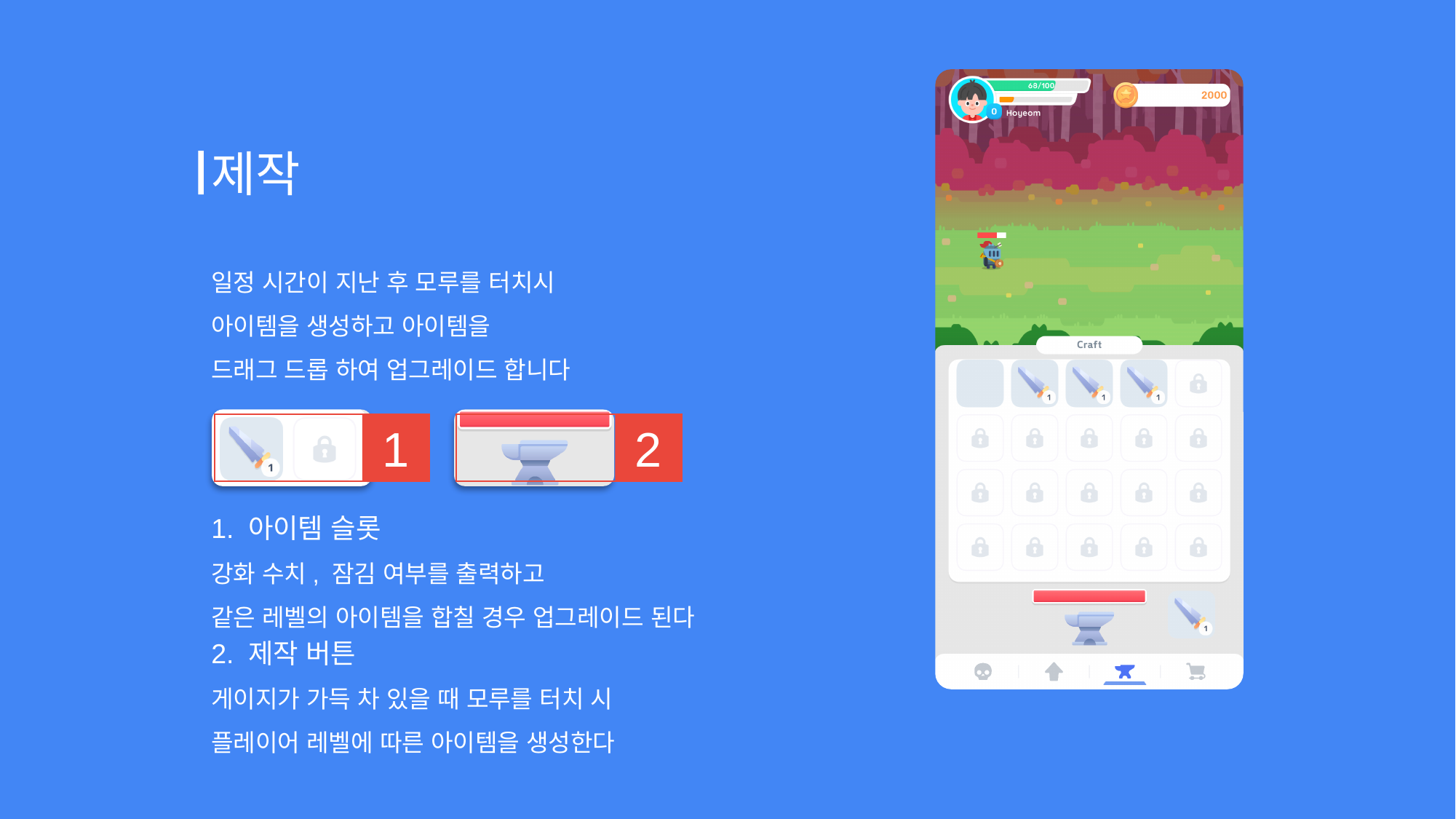

제작

일정 시간이 지난 후 모루를 터치시
아이템을 생성하고 아이템을
드래그 드롭 하여 업그레이드 합니다

1

2
1. 아이템 슬롯
강화 수치, 잠김 여부를 출력하고
같은 레벨의 아이템을 합칠 경우 업그레이드 된다
2. 제작 버튼
게이지가 가득 차 있을 때 모루를 터치 시
플레이어 레벨에 따른 아이템을 생성한다